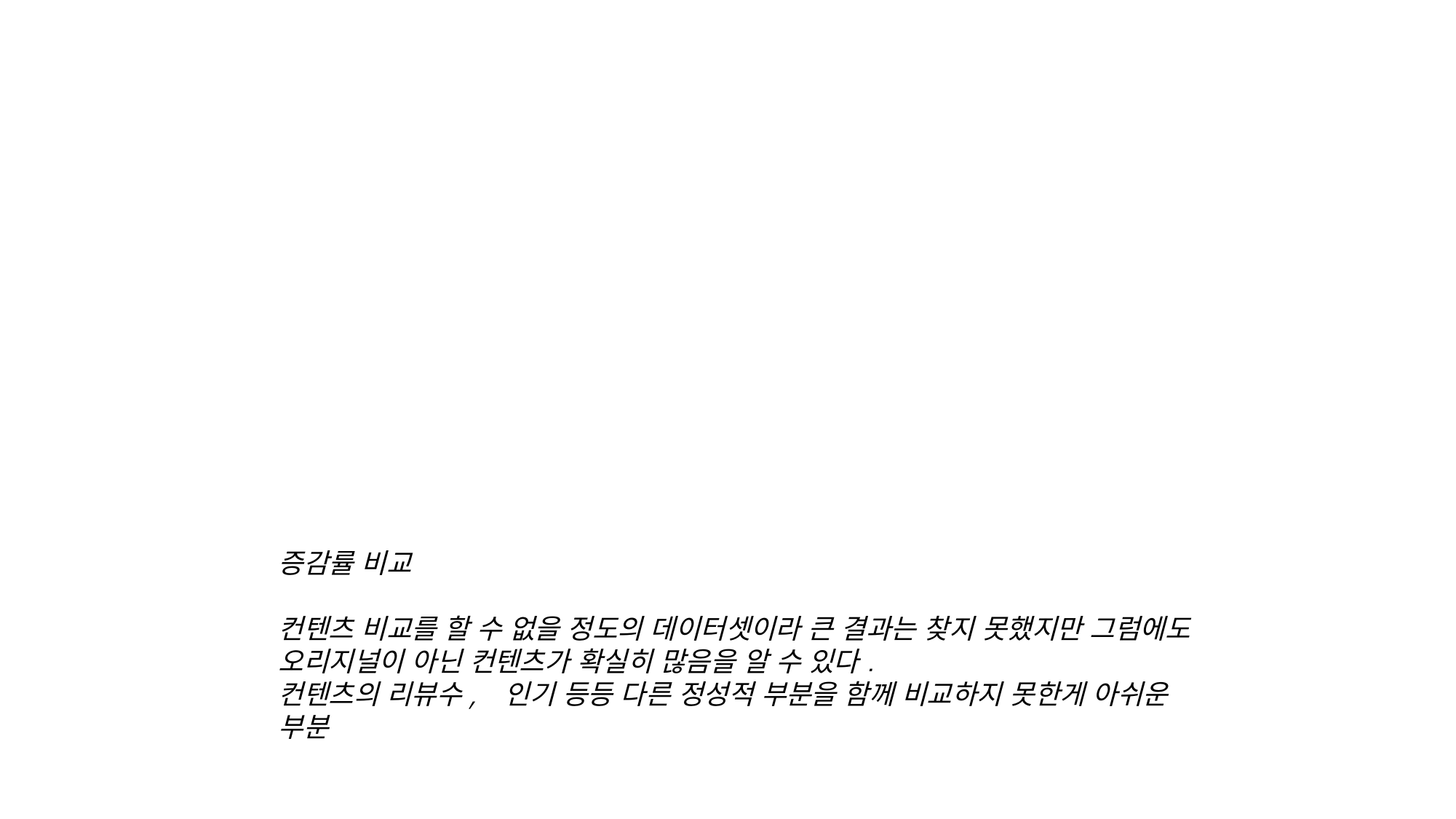

증감률 비교

컨텐츠 비교를 할 수 없을 정도의 데이터셋이라 큰 결과는 찾지 못했지만 그럼에도 오리지널이 아닌 컨텐츠가 확실히 많음을 알 수 있다.
컨텐츠의 리뷰수, 인기 등등 다른 정성적 부분을 함께 비교하지 못한게 아쉬운 부분